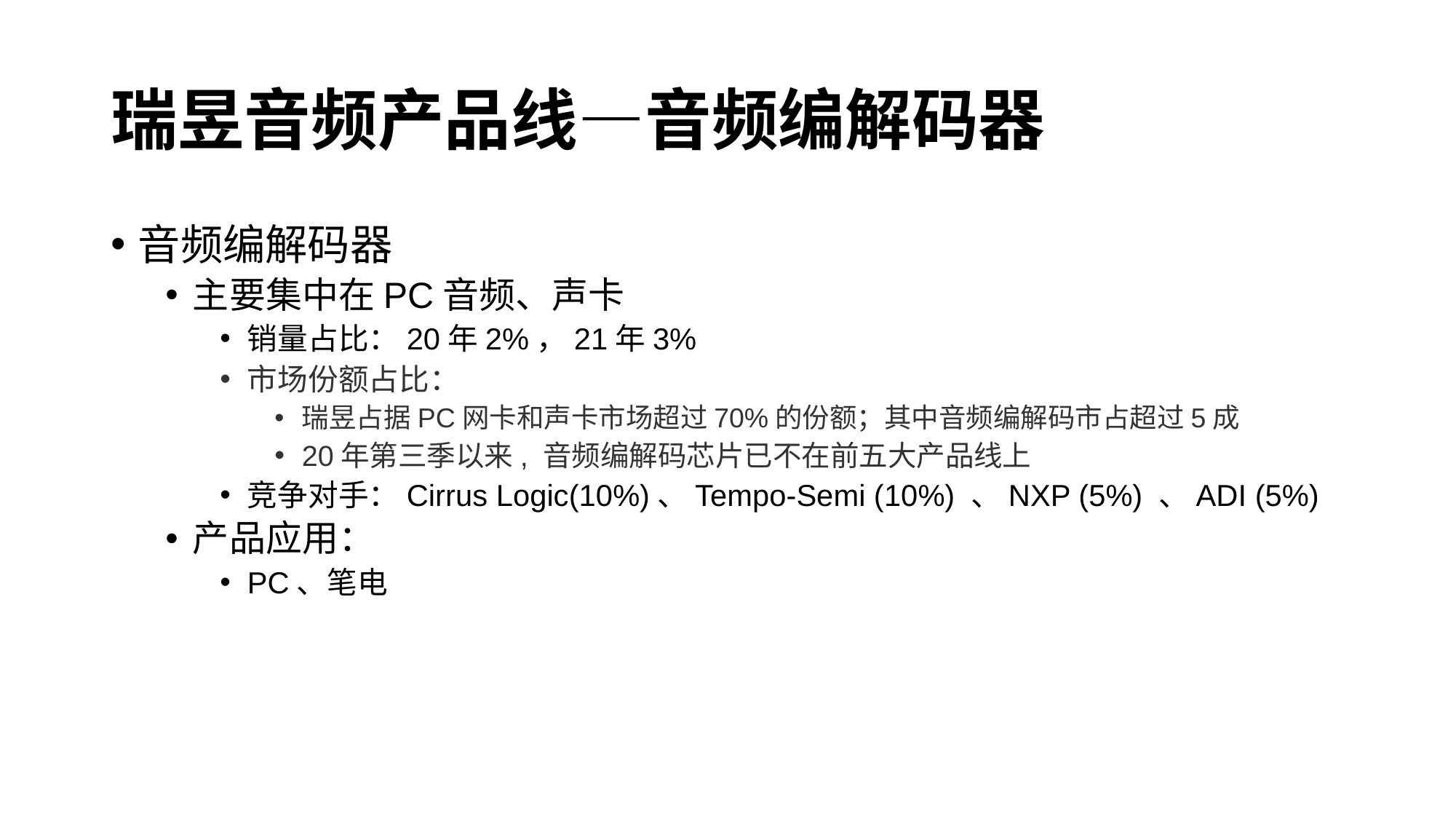

# 瑞昱音频产品线—音频编解码器
音频编解码器
主要集中在PC音频、声卡
销量占比：20年2%，21年3%
市场份额占比：
瑞昱占据PC网卡和声卡市场超过70%的份额；其中音频编解码市占超过5成
20年第三季以来, 音频编解码芯片已不在前五大产品线上
竞争对手：Cirrus Logic(10%)、Tempo-Semi (10%) 、NXP (5%) 、ADI (5%)
产品应用：
PC、笔电